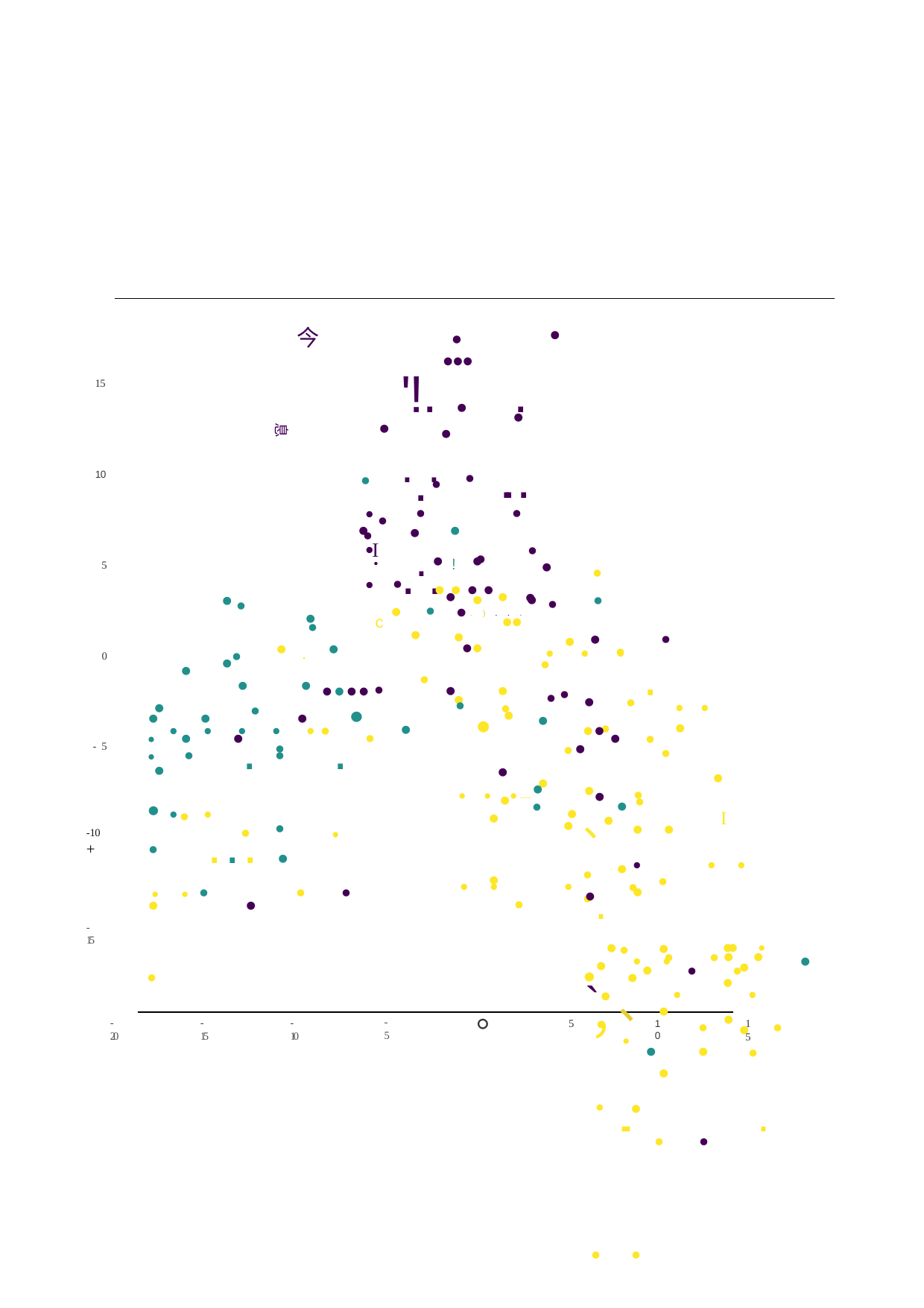

．

．
今
•••
'!.．....．...
．．
15
．．I
．
．•••
． ...．．
息
． ．．．
．． ．．
10
．	．
•．!．．
．．．
．．．．．． ．
． ． ． ．
..)...
．c.
． •••
．．
5
．
．．．．．．
••••
．
．．
． ．．、
．．．．．
．．．．．．
••
．．．•••．••．•
••
．•• ．
．．．．．．	．．．．．．
0
．·．．．．
．．
．
．
••••
．．
．
．
：．.．.．...．•••
．
••
•••••••．
．
．
-5
．
．
．
．．
．
．．
．
．
．．．
＿
．•．••．••．．
I
-10	+
•.`•、•．•．•..•．．.．．
．．．••．．．
．
．．．
．．．
．
．，
．．
-15
．
•••
．
。

-5
-20
-15
-10
5
15
10